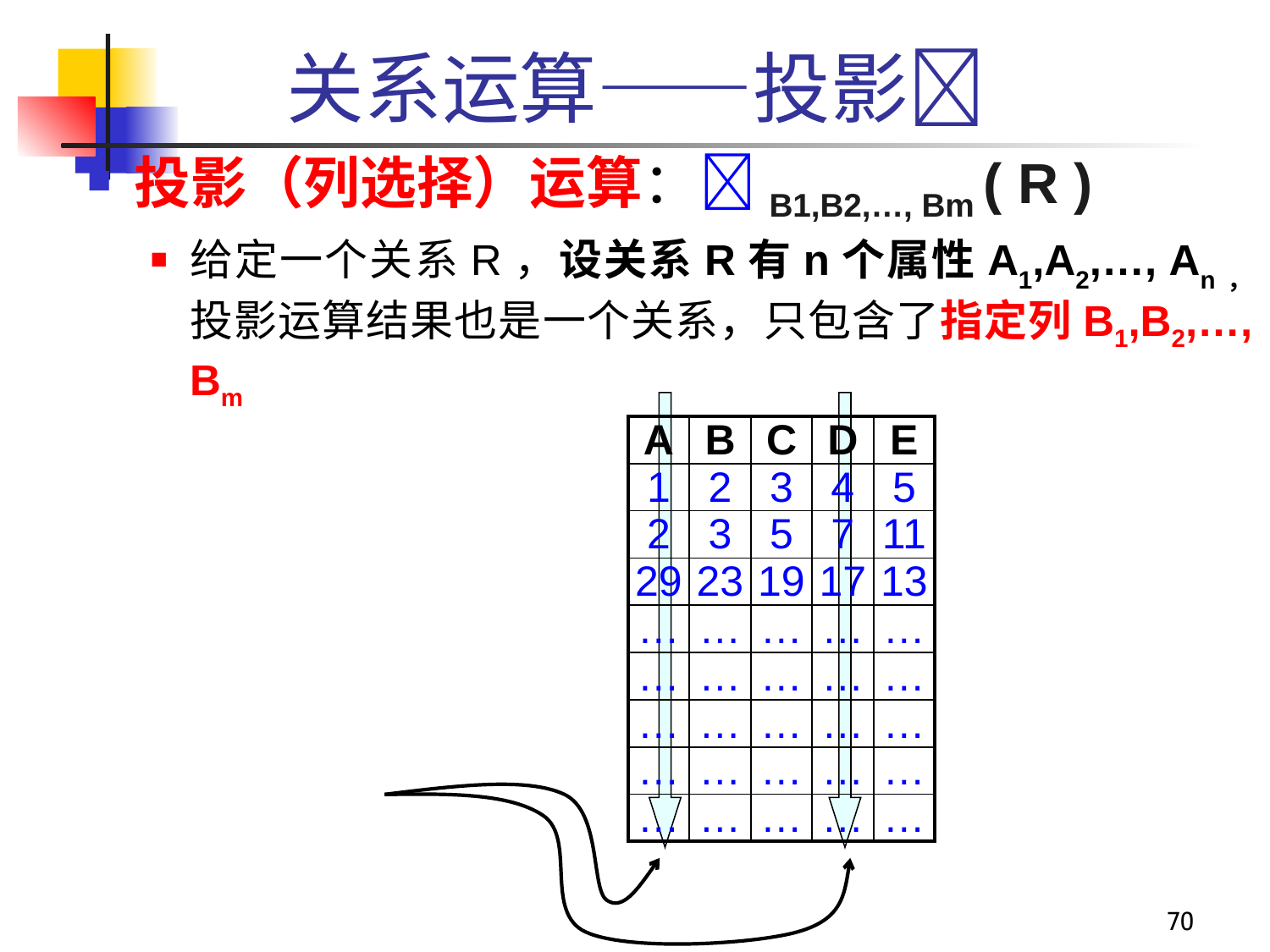

# 关系运算——投影π
投影（列选择）运算：πB1,B2,…, Bm ( R )
给定一个关系R，设关系R有n个属性A1,A2,…, An，投影运算结果也是一个关系，只包含了指定列B1,B2,…, Bm

| A | B | C | D | E |
| --- | --- | --- | --- | --- |
| 1 | 2 | 3 | 4 | 5 |
| 2 | 3 | 5 | 7 | 11 |
| 29 | 23 | 19 | 17 | 13 |
| … | … | … | … | … |
| … | … | … | … | … |
| … | … | … | … | … |
| … | … | … | … | … |
| … | … | … | … | … |
70